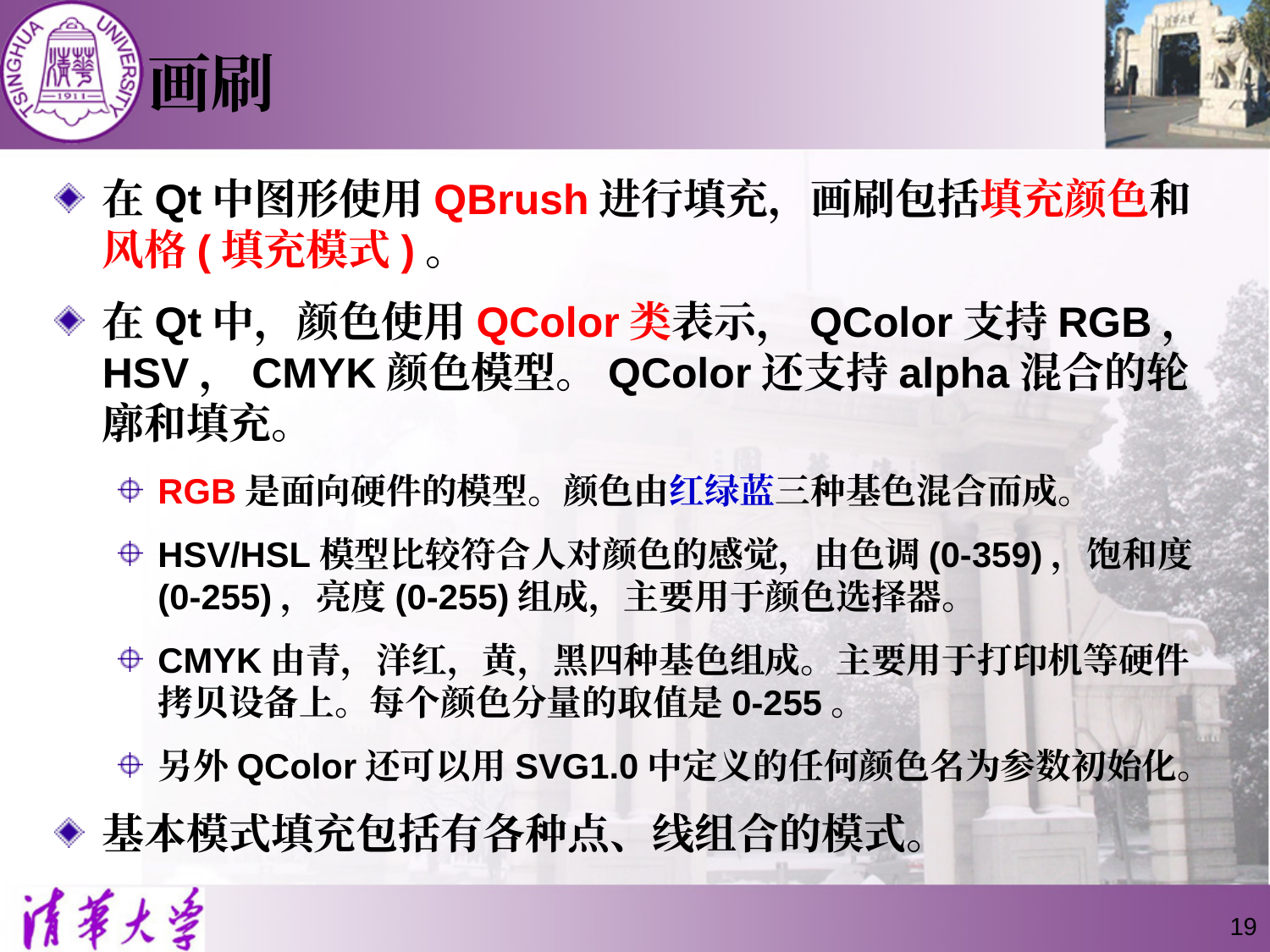

# 画刷
在Qt中图形使用QBrush进行填充，画刷包括填充颜色和风格(填充模式)。
在Qt中，颜色使用QColor类表示，QColor支持RGB，HSV，CMYK颜色模型。QColor还支持alpha混合的轮廓和填充。
RGB是面向硬件的模型。颜色由红绿蓝三种基色混合而成。
HSV/HSL模型比较符合人对颜色的感觉，由色调(0-359)，饱和度(0-255)，亮度(0-255)组成，主要用于颜色选择器。
CMYK由青，洋红，黄，黑四种基色组成。主要用于打印机等硬件拷贝设备上。每个颜色分量的取值是0-255。
另外QColor还可以用SVG1.0中定义的任何颜色名为参数初始化。
基本模式填充包括有各种点、线组合的模式。
19